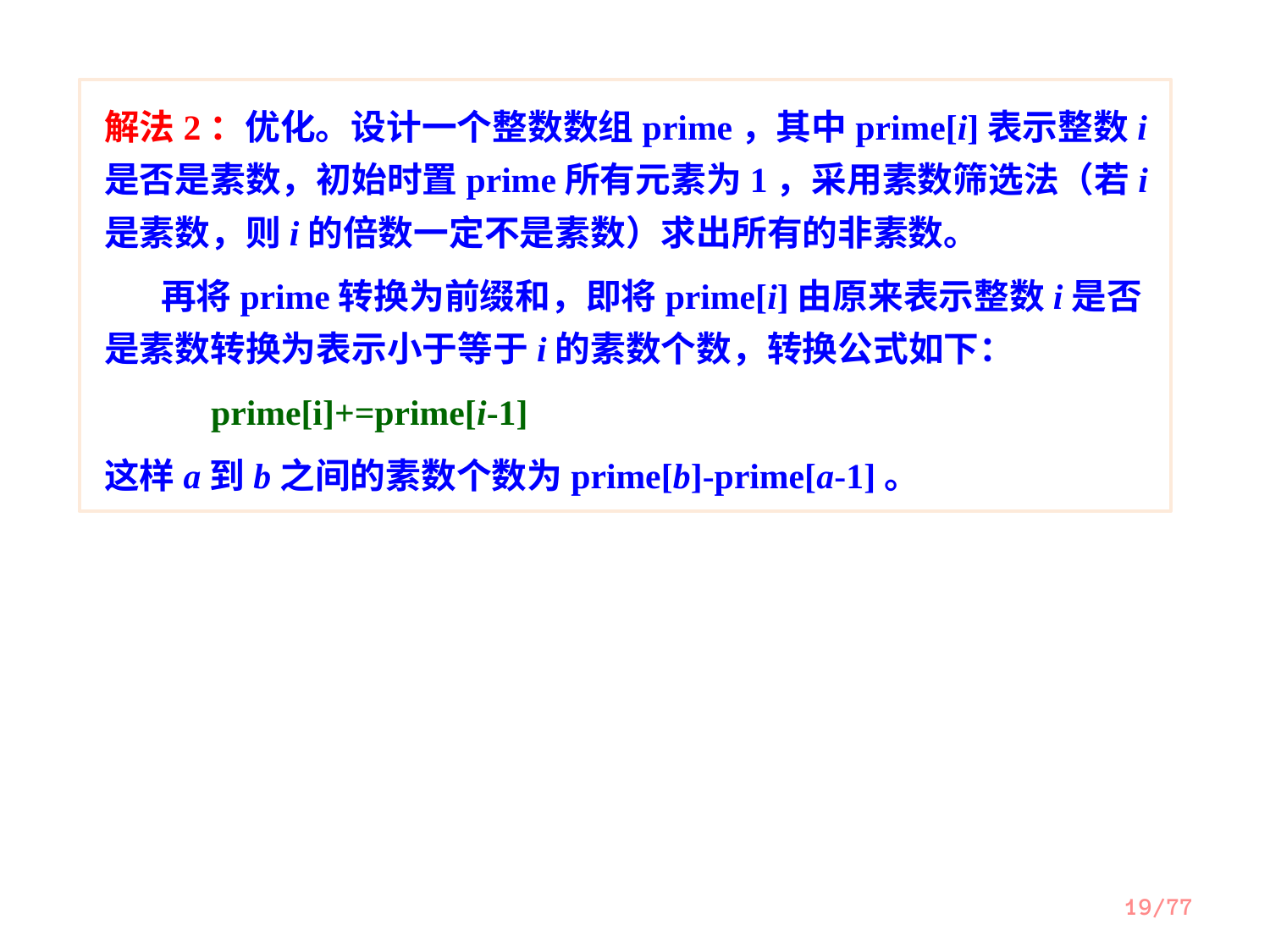

解法2：优化。设计一个整数数组prime，其中prime[i]表示整数i是否是素数，初始时置prime所有元素为1，采用素数筛选法（若i是素数，则i的倍数一定不是素数）求出所有的非素数。
      再将prime转换为前缀和，即将prime[i]由原来表示整数i是否是素数转换为表示小于等于i的素数个数，转换公式如下：
            prime[i]+=prime[i-1]
这样a到b之间的素数个数为prime[b]-prime[a-1]。
19/77